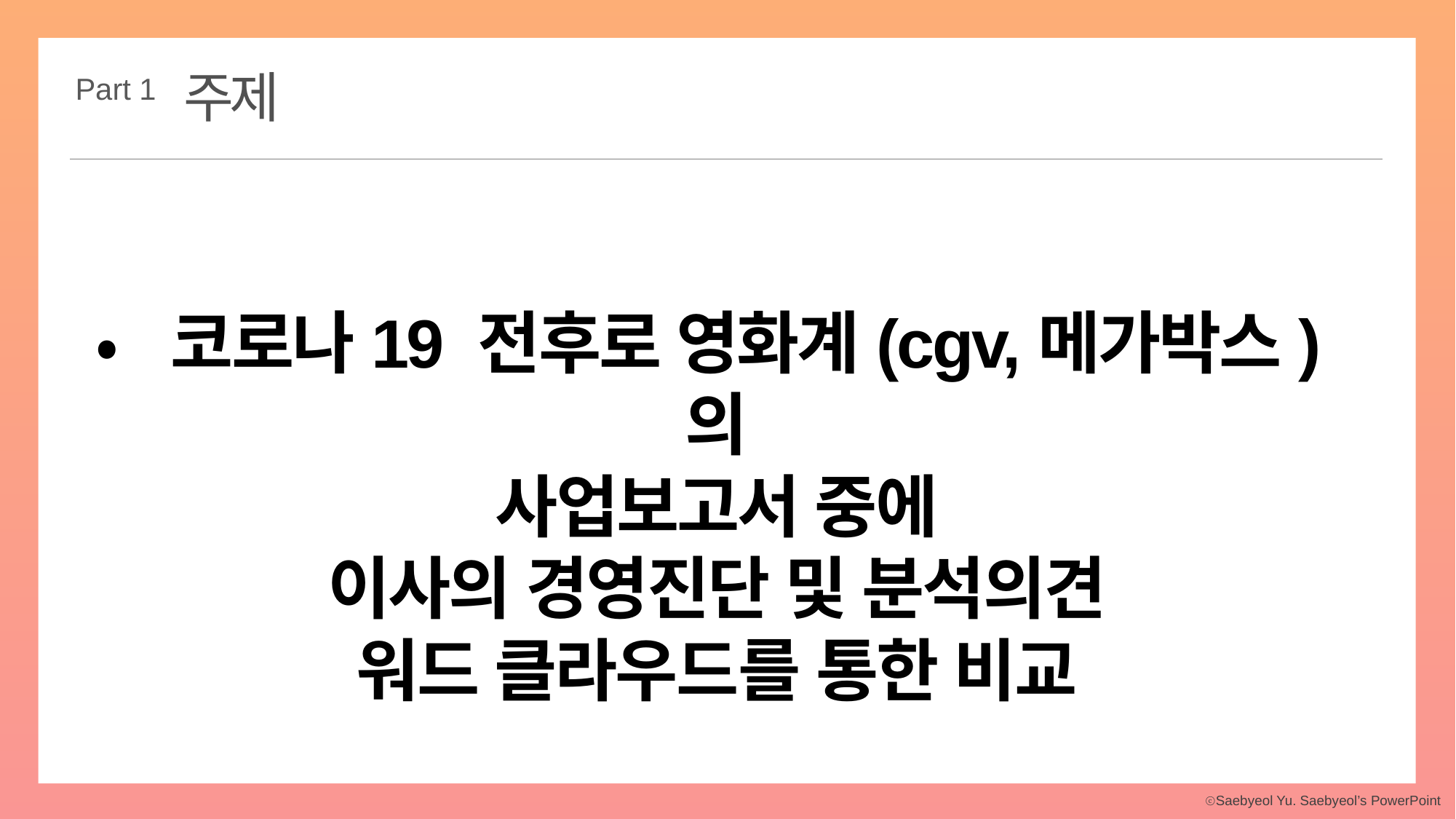

주제
Part 1
•코로나19 전후로 영화계(cgv,메가박스)의
사업보고서 중에
이사의 경영진단 및 분석의견
워드 클라우드를 통한 비교